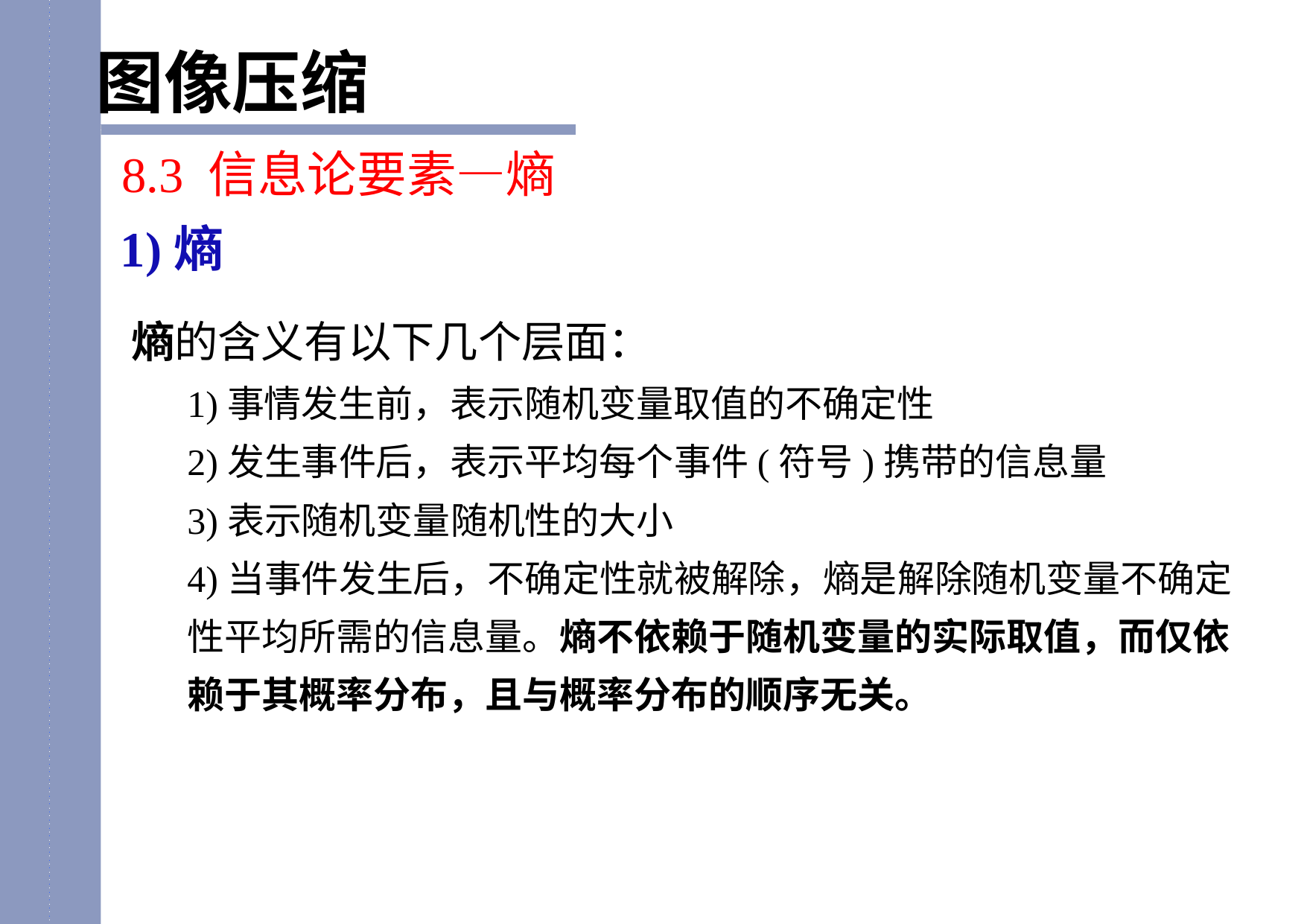

图像压缩

8.3 信息论要素—熵
# 1)熵
熵的含义有以下几个层面：
1)事情发生前，表示随机变量取值的不确定性
2)发生事件后，表示平均每个事件(符号)携带的信息量
3)表示随机变量随机性的大小
4)当事件发生后，不确定性就被解除，熵是解除随机变量不确定性平均所需的信息量。熵不依赖于随机变量的实际取值，而仅依赖于其概率分布，且与概率分布的顺序无关。